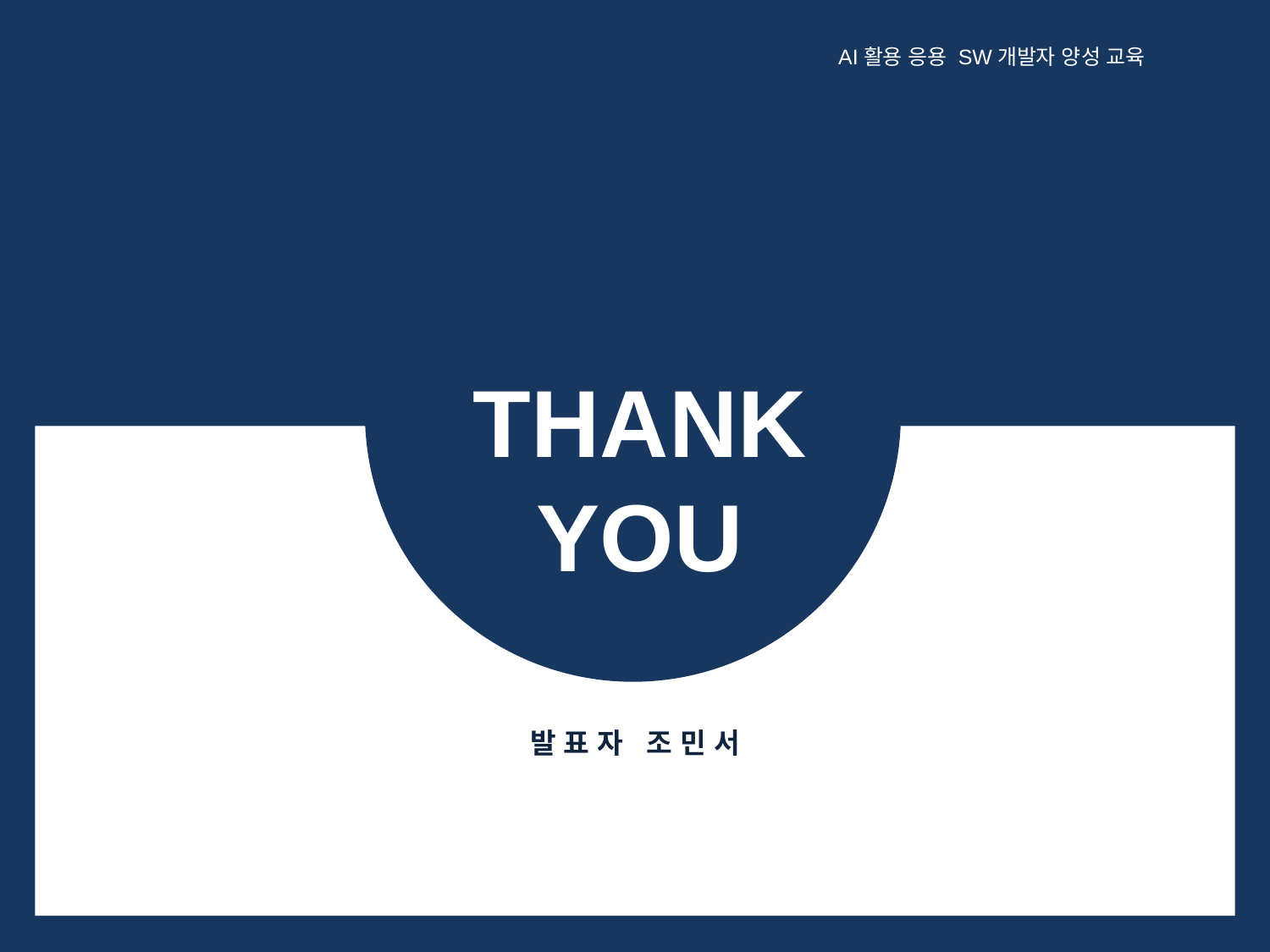

AI활용 응용 SW개발자 양성 교육

THANK
YOU

발 표 자   조 민 서